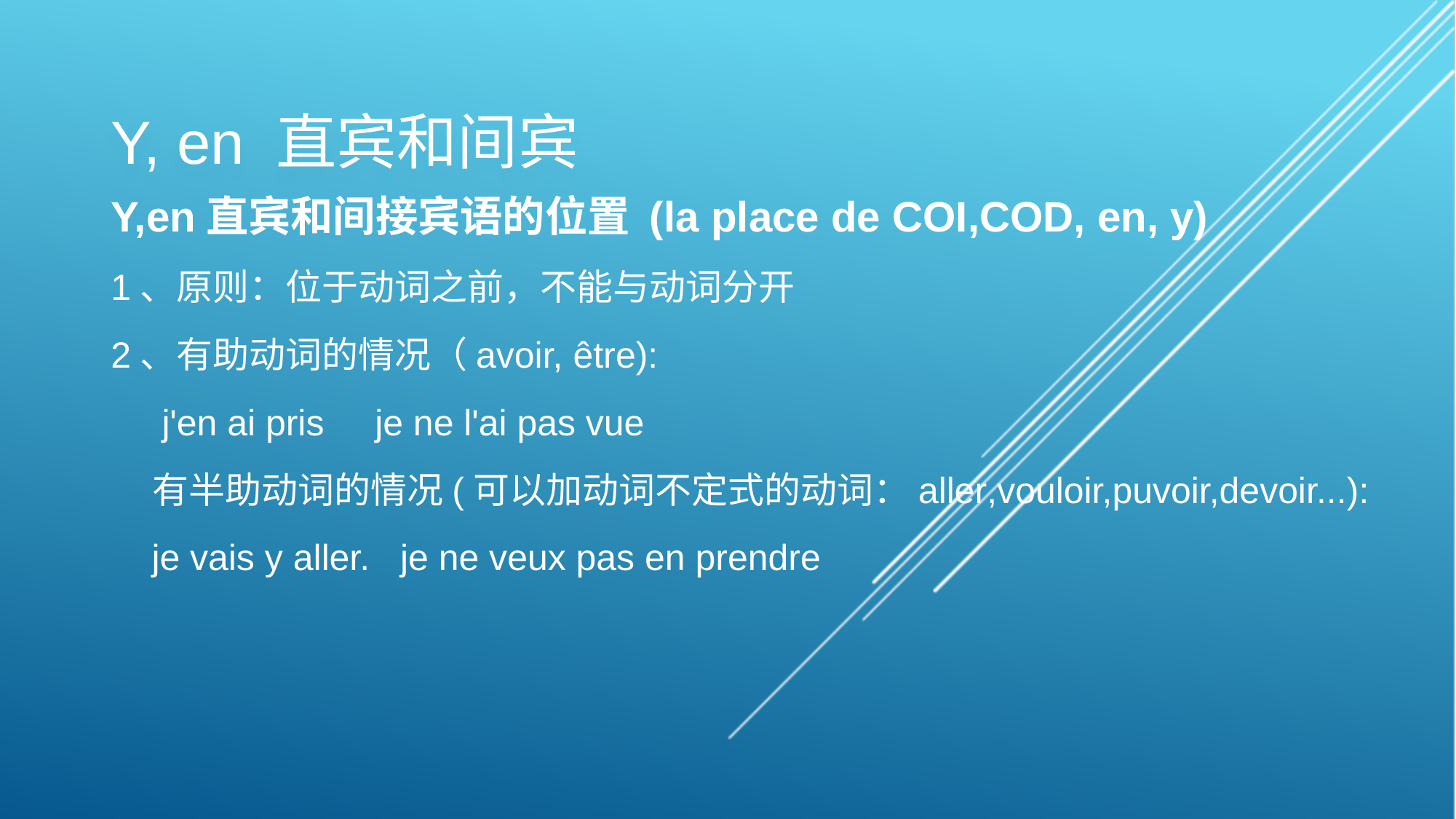

# Y, en 直宾和间宾
Y,en直宾和间接宾语的位置 (la place de COI,COD, en, y)
1、原则：位于动词之前，不能与动词分开
2、有助动词的情况（avoir, être):
     j'en ai pris     je ne l'ai pas vue
    有半助动词的情况(可以加动词不定式的动词：aller,vouloir,puvoir,devoir...):
    je vais y aller.   je ne veux pas en prendre